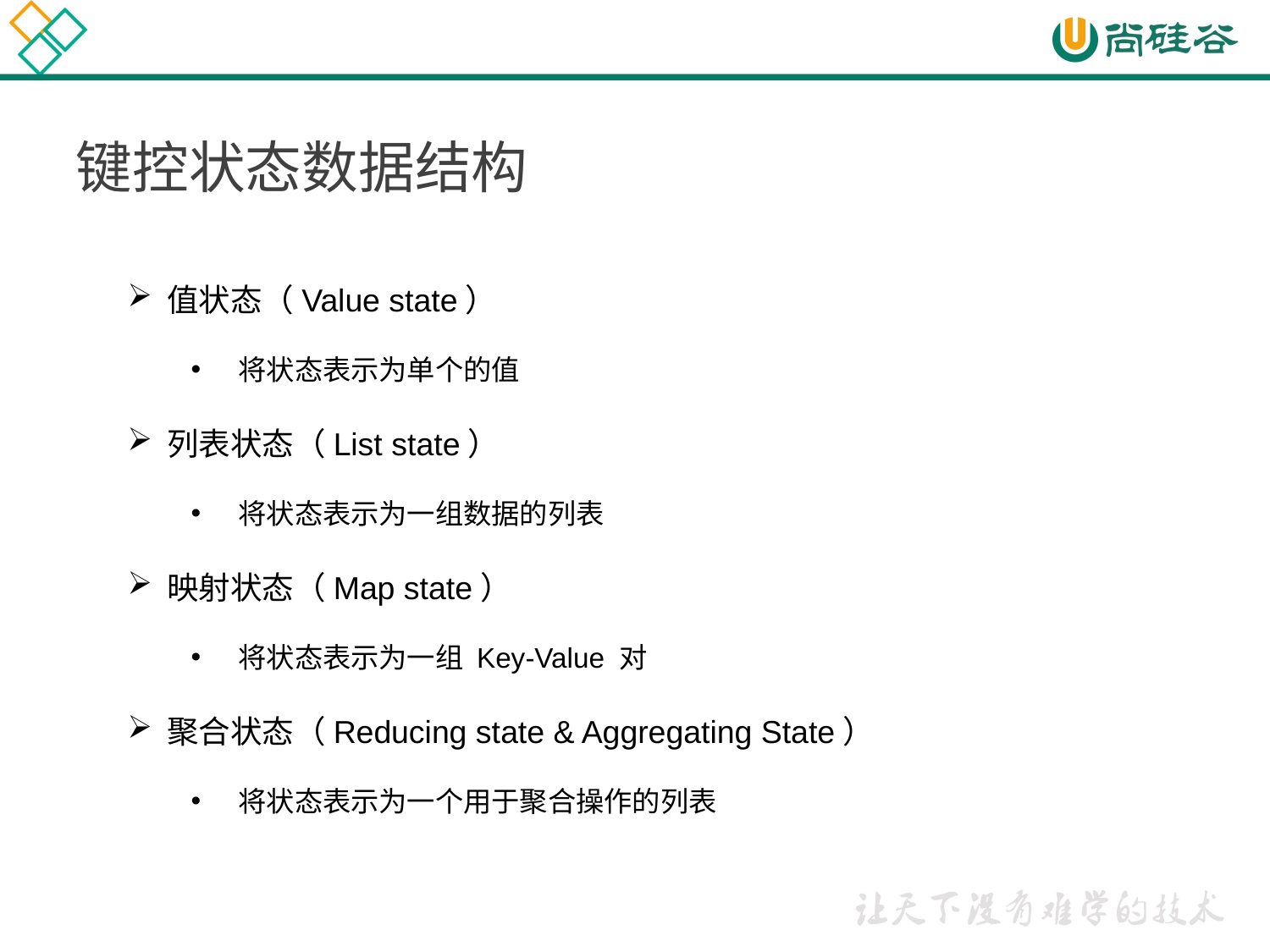

键控状态数据结构
值状态（Value state）
将状态表示为单个的值
列表状态（List state）
将状态表示为一组数据的列表
映射状态（Map state）
将状态表示为一组 Key-Value 对
聚合状态（Reducing state & Aggregating State）
将状态表示为一个用于聚合操作的列表